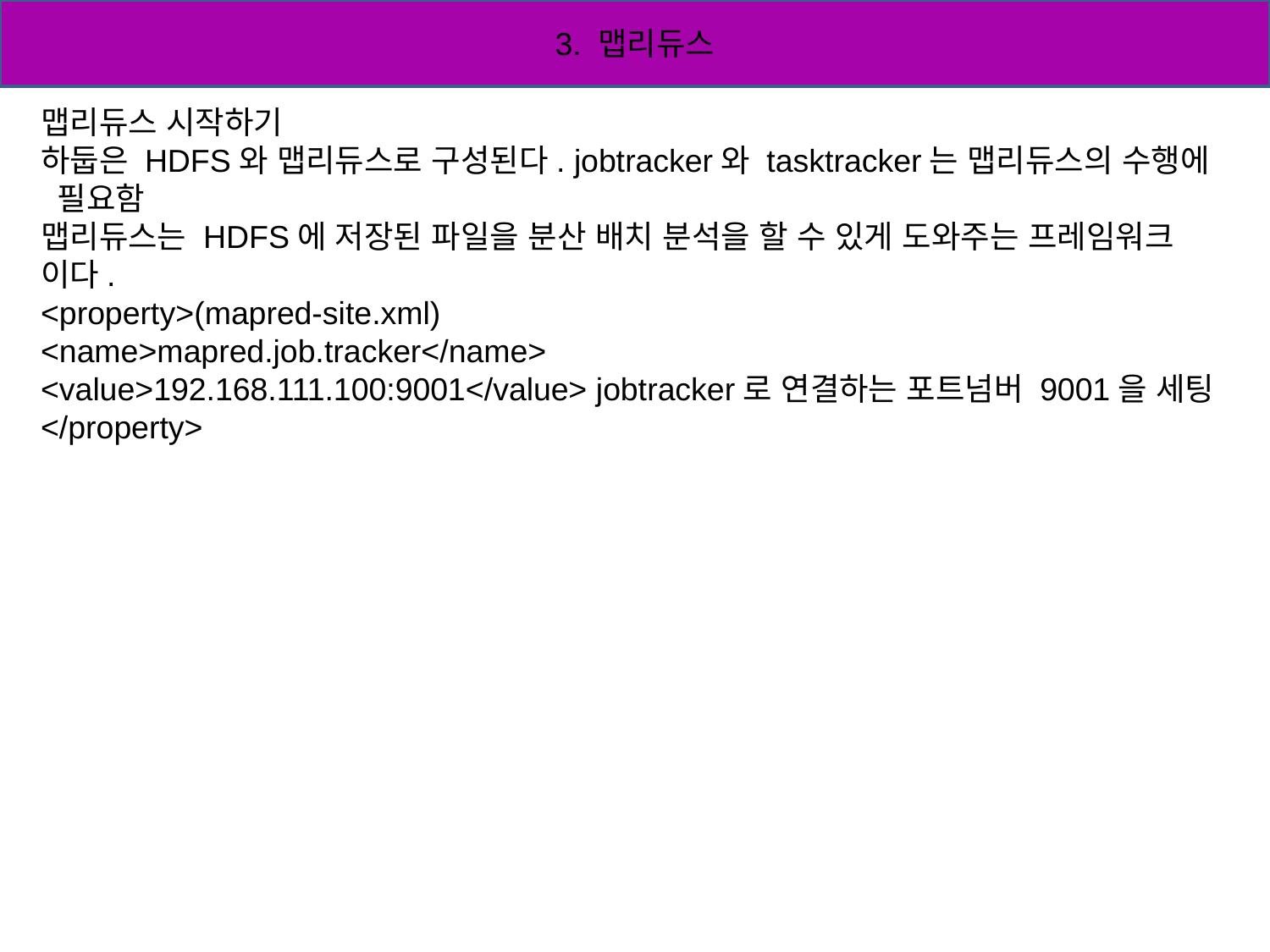

3. 맵리듀스
맵리듀스 시작하기
하둡은 HDFS와 맵리듀스로 구성된다. jobtracker와 tasktracker는 맵리듀스의 수행에
 필요함
맵리듀스는 HDFS에 저장된 파일을 분산 배치 분석을 할 수 있게 도와주는 프레임워크
이다.
<property>(mapred-site.xml)
<name>mapred.job.tracker</name>
<value>192.168.111.100:9001</value> jobtracker로 연결하는 포트넘버 9001을 세팅
</property>